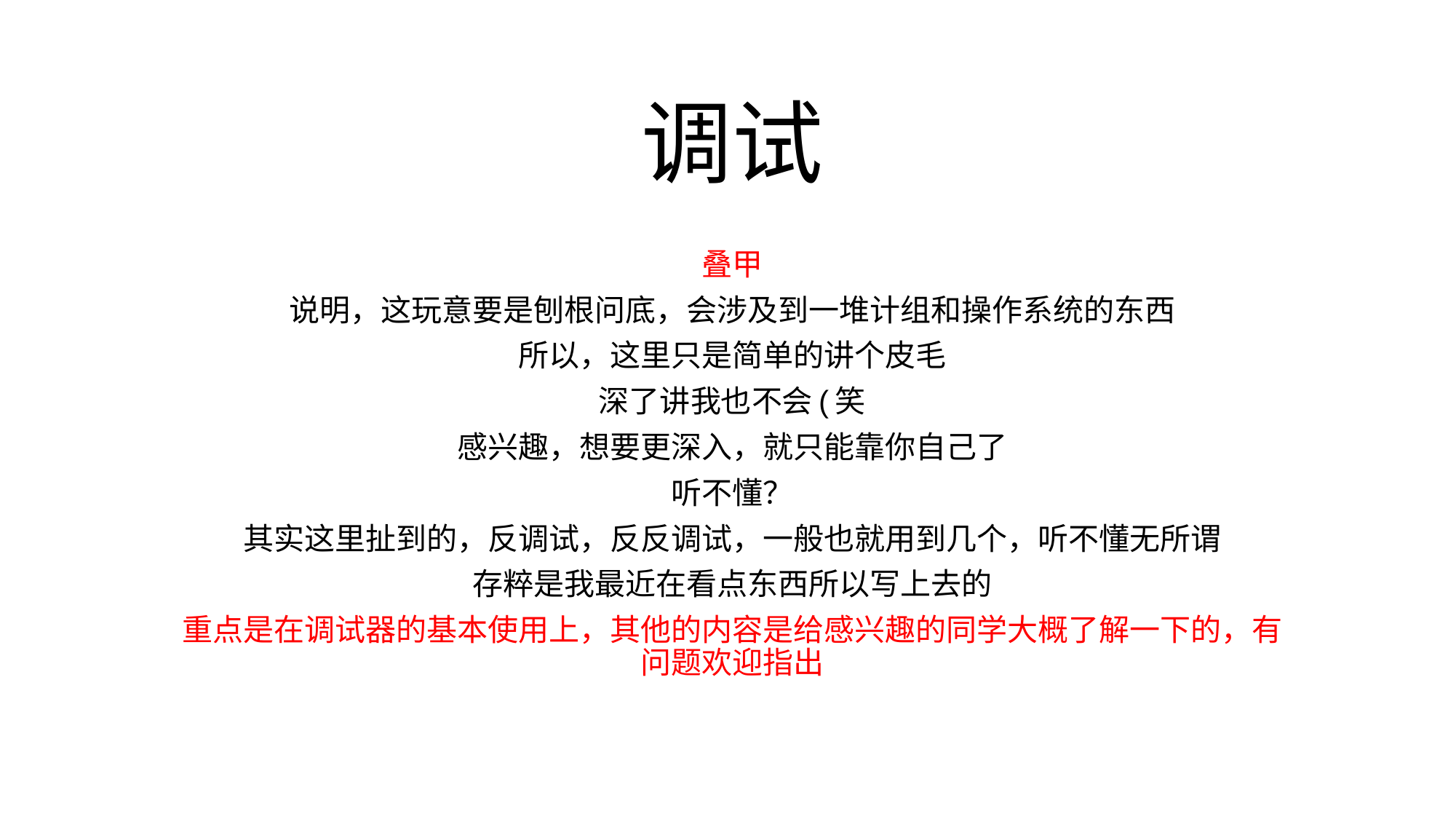

# 调试
叠甲
说明，这玩意要是刨根问底，会涉及到一堆计组和操作系统的东西
所以，这里只是简单的讲个皮毛
深了讲我也不会(笑
感兴趣，想要更深入，就只能靠你自己了
听不懂？
其实这里扯到的，反调试，反反调试，一般也就用到几个，听不懂无所谓
存粹是我最近在看点东西所以写上去的
重点是在调试器的基本使用上，其他的内容是给感兴趣的同学大概了解一下的，有问题欢迎指出